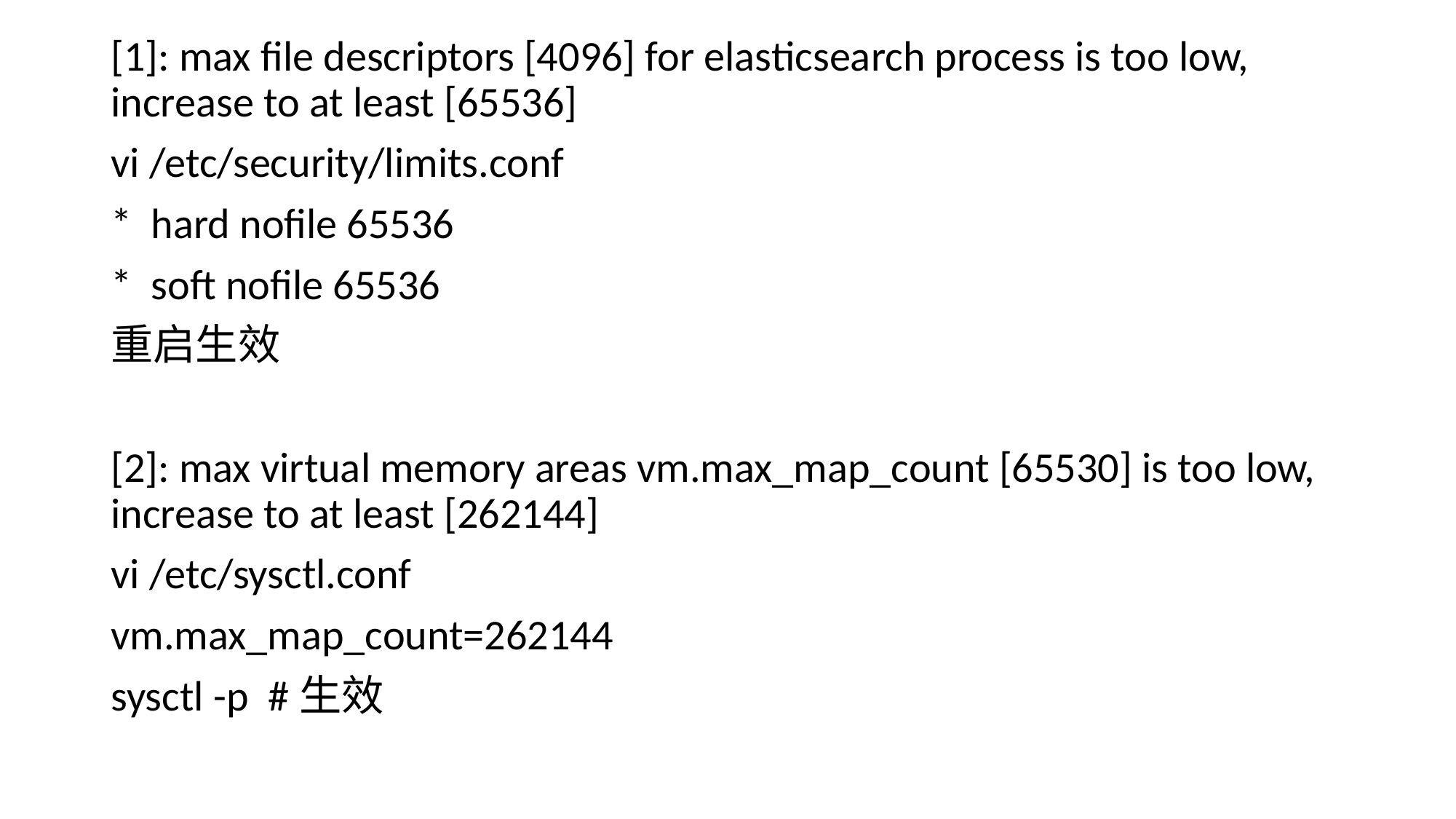

[1]: max file descriptors [4096] for elasticsearch process is too low, increase to at least [65536]
vi /etc/security/limits.conf
*  hard nofile 65536
*  soft nofile 65536
重启生效

[2]: max virtual memory areas vm.max_map_count [65530] is too low, increase to at least [262144]
vi /etc/sysctl.conf
vm.max_map_count=262144
sysctl -p  #生效